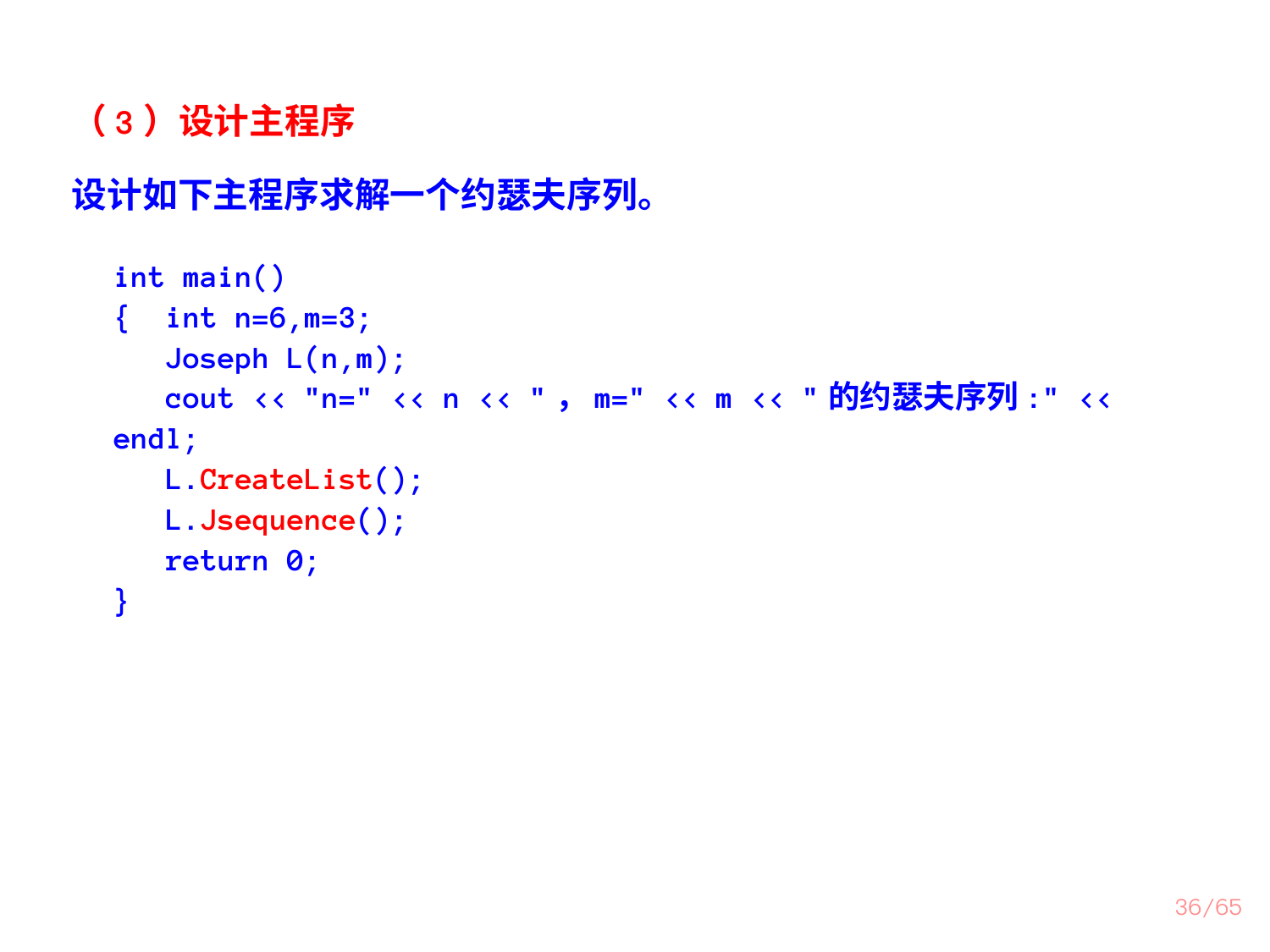

（3）设计主程序
设计如下主程序求解一个约瑟夫序列。
int main()
{  int n=6,m=3;
   Joseph L(n,m);
   cout << "n=" << n << "，m=" << m << "的约瑟夫序列:" << endl;
   L.CreateList();
   L.Jsequence();
   return 0;
}
36/65